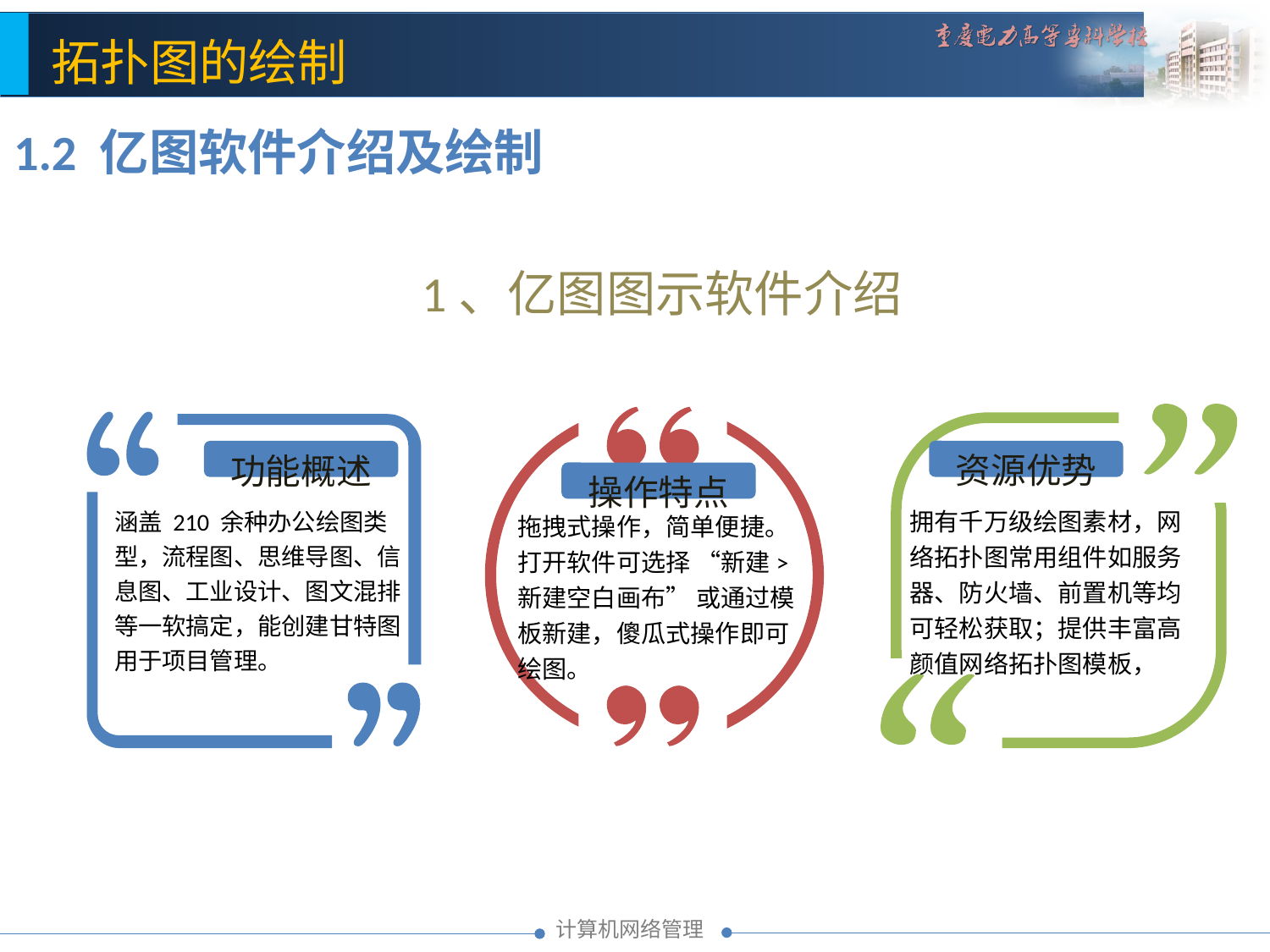

1.2 亿图软件介绍及绘制
1、亿图图示软件介绍

资源优势
功能概述
拥有千万级绘图素材，网络拓扑图常用组件如服务器、防火墙、前置机等均可轻松获取；提供丰富高颜值网络拓扑图模板，
涵盖 210 余种办公绘图类型，流程图、思维导图、信息图、工业设计、图文混排等一软搞定，能创建甘特图用于项目管理。
拖拽式操作，简单便捷。打开软件可选择 “新建> 新建空白画布” 或通过模板新建，傻瓜式操作即可绘图。
操作特点